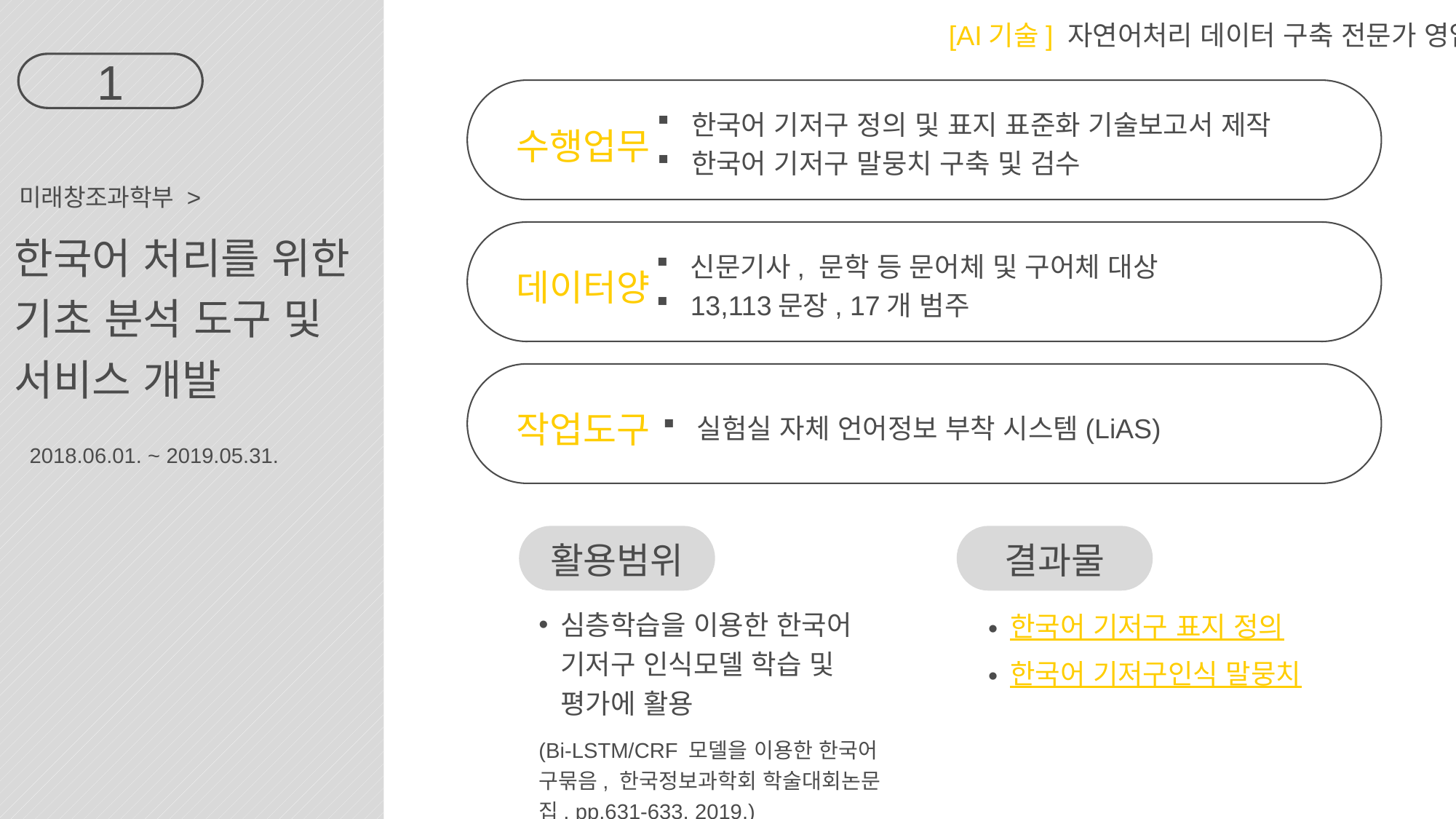

1

한국어 기저구 정의 및 표지 표준화 기술보고서 제작
한국어 기저구 말뭉치 구축 및 검수
수행업무

신문기사, 문학 등 문어체 및 구어체 대상
13,113문장, 17개 범주
데이터양

작업도구
실험실 자체 언어정보 부착 시스템(LiAS)
미래창조과학부 >
한국어 처리를 위한
기초 분석 도구 및
서비스 개발
2018.06.01. ~ 2019.05.31.
활용범위

심층학습을 이용한 한국어 기저구 인식모델 학습 및 평가에 활용

(Bi-LSTM/CRF 모델을 이용한 한국어 구묶음, 한국정보과학회 학술대회논문집, pp.631-633, 2019.)
결과물

한국어 기저구 표지 정의
한국어 기저구인식 말뭉치